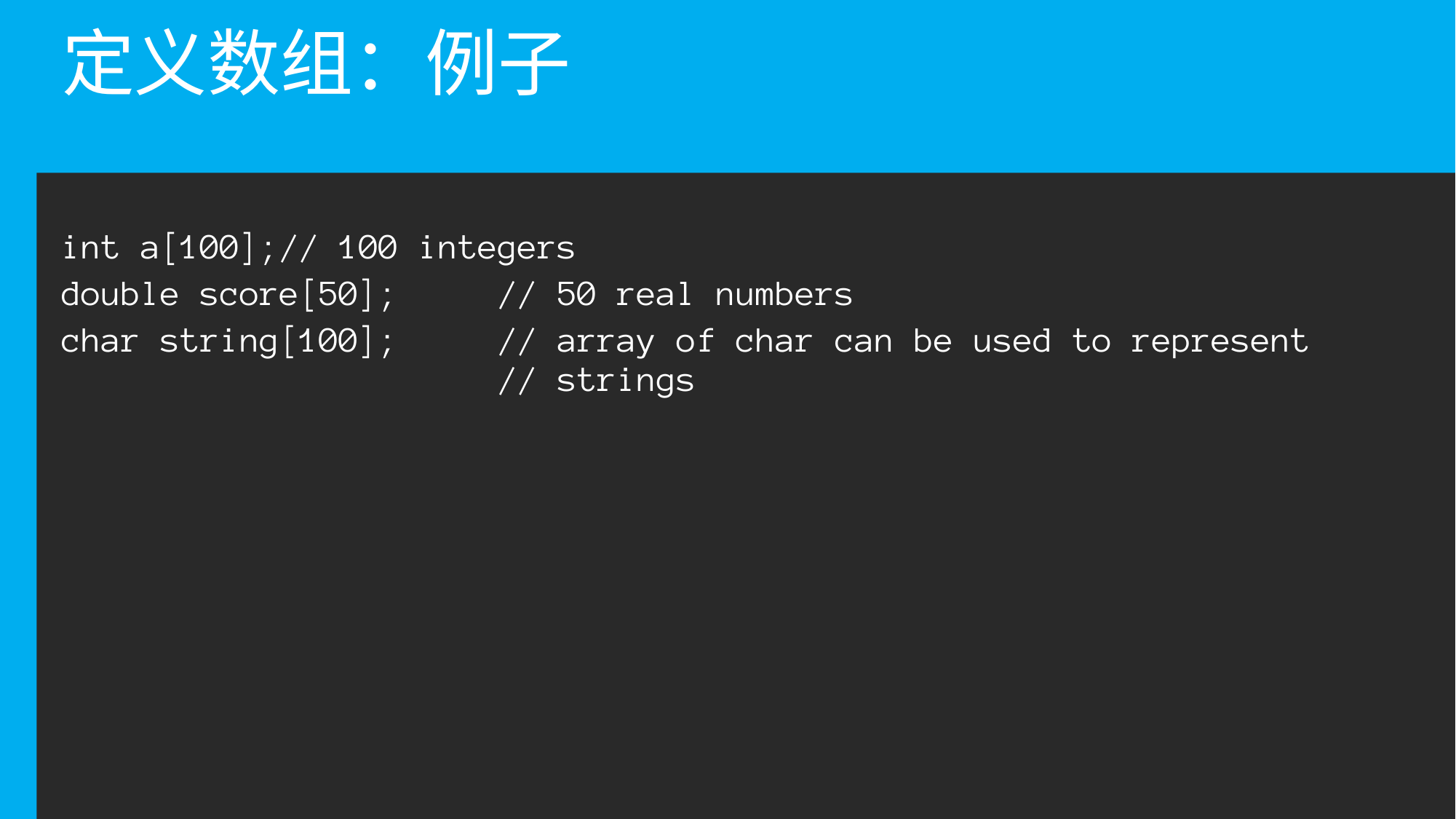

# 定义数组：例子
int a[100];	// 100 integers
double score[50];	// 50 real numbers
char string[100];	// array of char can be used to represent 					// strings